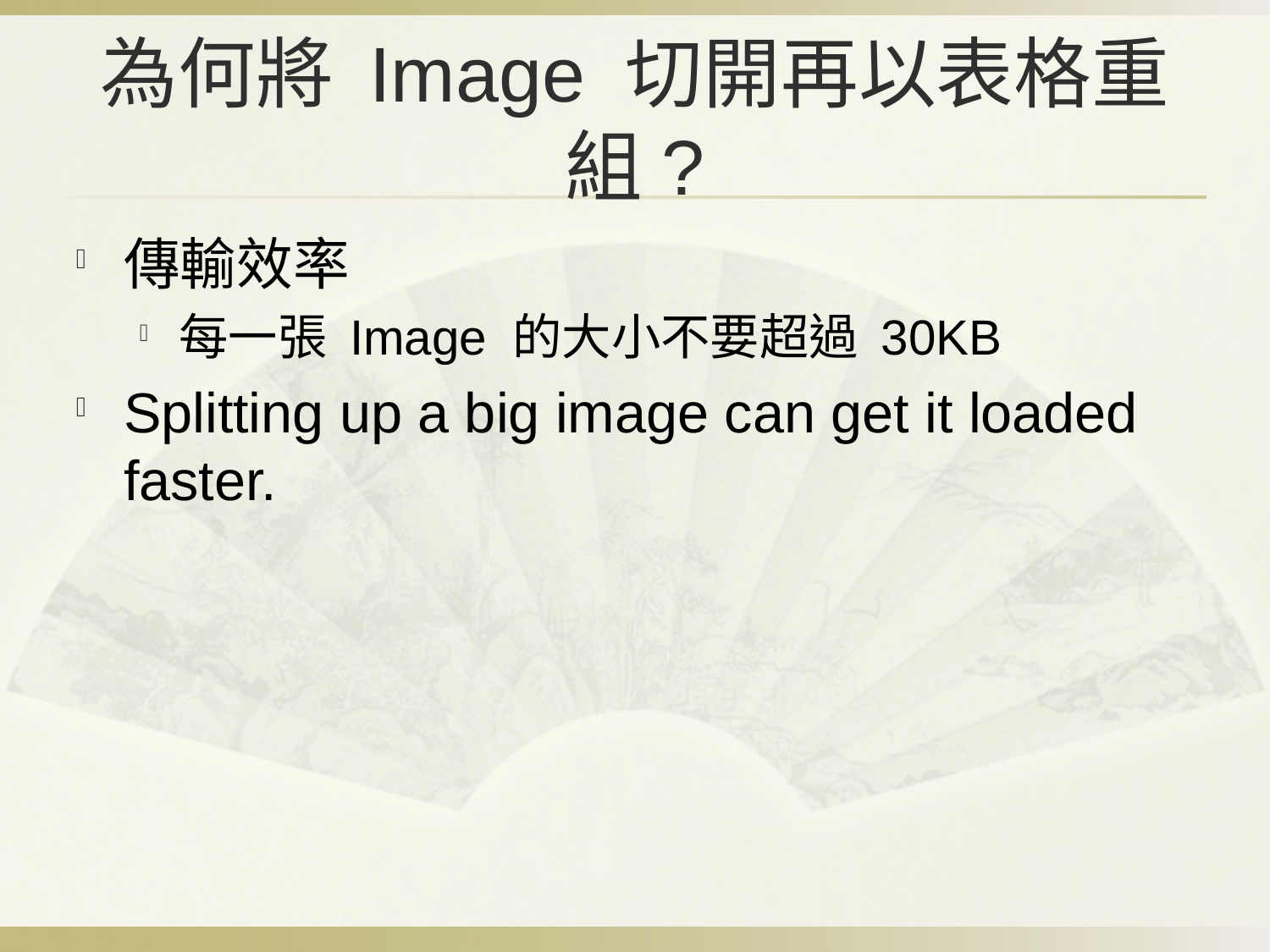

# 為何將 Image 切開再以表格重組?
傳輸效率
每一張 Image 的大小不要超過 30KB
Splitting up a big image can get it loaded faster.